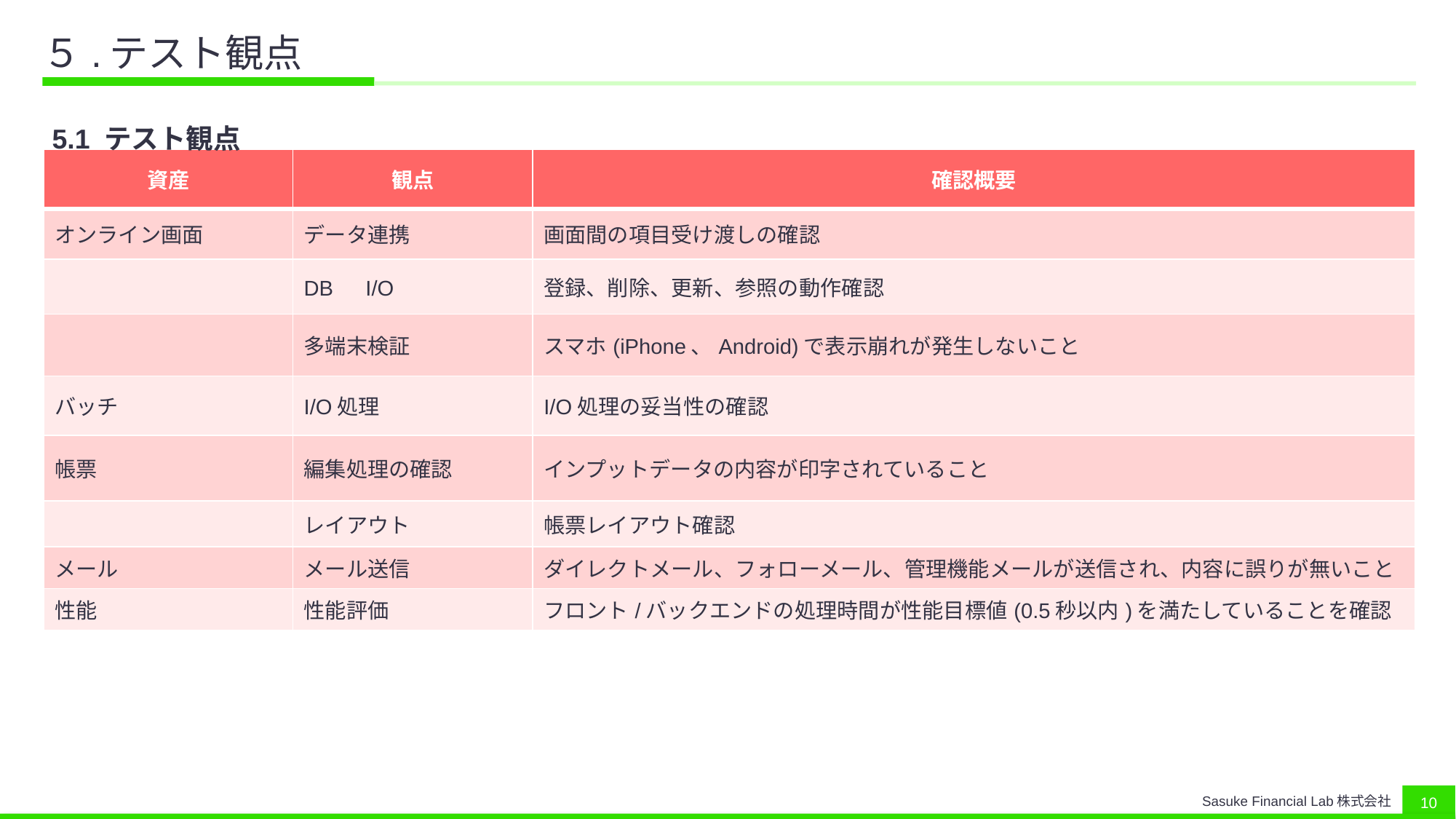

５.テスト観点
5.1 テスト観点
| 資産 | 観点 | 確認概要 |
| --- | --- | --- |
| オンライン画面 | データ連携 | 画面間の項目受け渡しの確認 |
|  | DB　I/O | 登録、削除、更新、参照の動作確認 |
|  | 多端末検証 | スマホ(iPhone、Android)で表示崩れが発生しないこと |
| バッチ | I/O処理 | I/O処理の妥当性の確認 |
| 帳票 | 編集処理の確認 | インプットデータの内容が印字されていること |
|  | レイアウト | 帳票レイアウト確認 |
| メール | メール送信 | ダイレクトメール、フォローメール、管理機能メールが送信され、内容に誤りが無いこと |
| 性能 | 性能評価 | フロント/バックエンドの処理時間が性能目標値(0.5秒以内)を満たしていることを確認 |
10
Sasuke Financial Lab株式会社